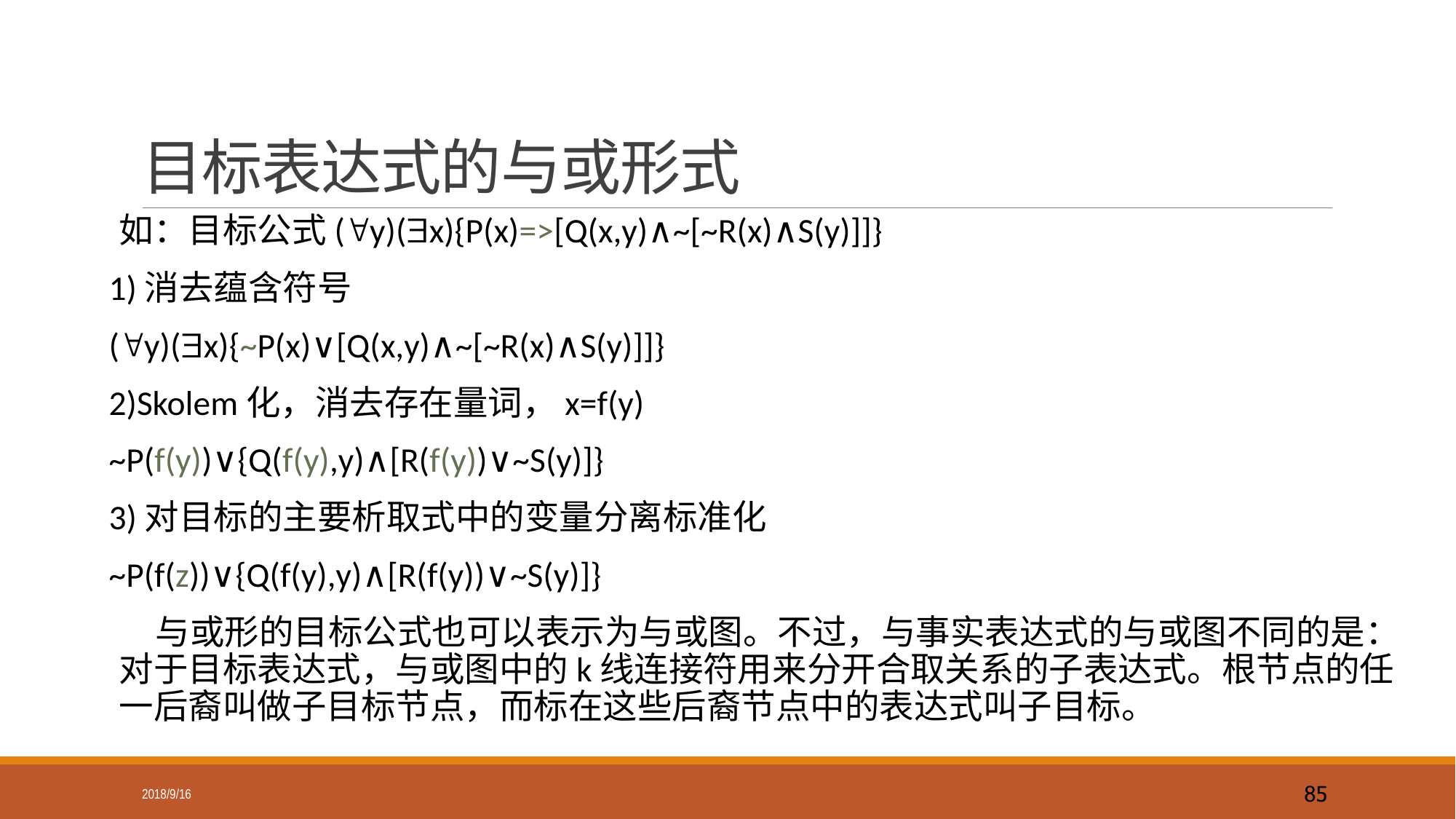

# 目标表达式的与或形式
如：目标公式(∀y)(∃x){P(x)=>[Q(x,y)∧~[~R(x)∧S(y)]]}
1)消去蕴含符号
(∀y)(∃x){~P(x)∨[Q(x,y)∧~[~R(x)∧S(y)]]}
2)Skolem化，消去存在量词，x=f(y)
~P(f(y))∨{Q(f(y),y)∧[R(f(y))∨~S(y)]}
3)对目标的主要析取式中的变量分离标准化
~P(f(z))∨{Q(f(y),y)∧[R(f(y))∨~S(y)]}
     与或形的目标公式也可以表示为与或图。不过，与事实表达式的与或图不同的是：对于目标表达式，与或图中的k线连接符用来分开合取关系的子表达式。根节点的任一后裔叫做子目标节点，而标在这些后裔节点中的表达式叫子目标。
2018/9/16
85